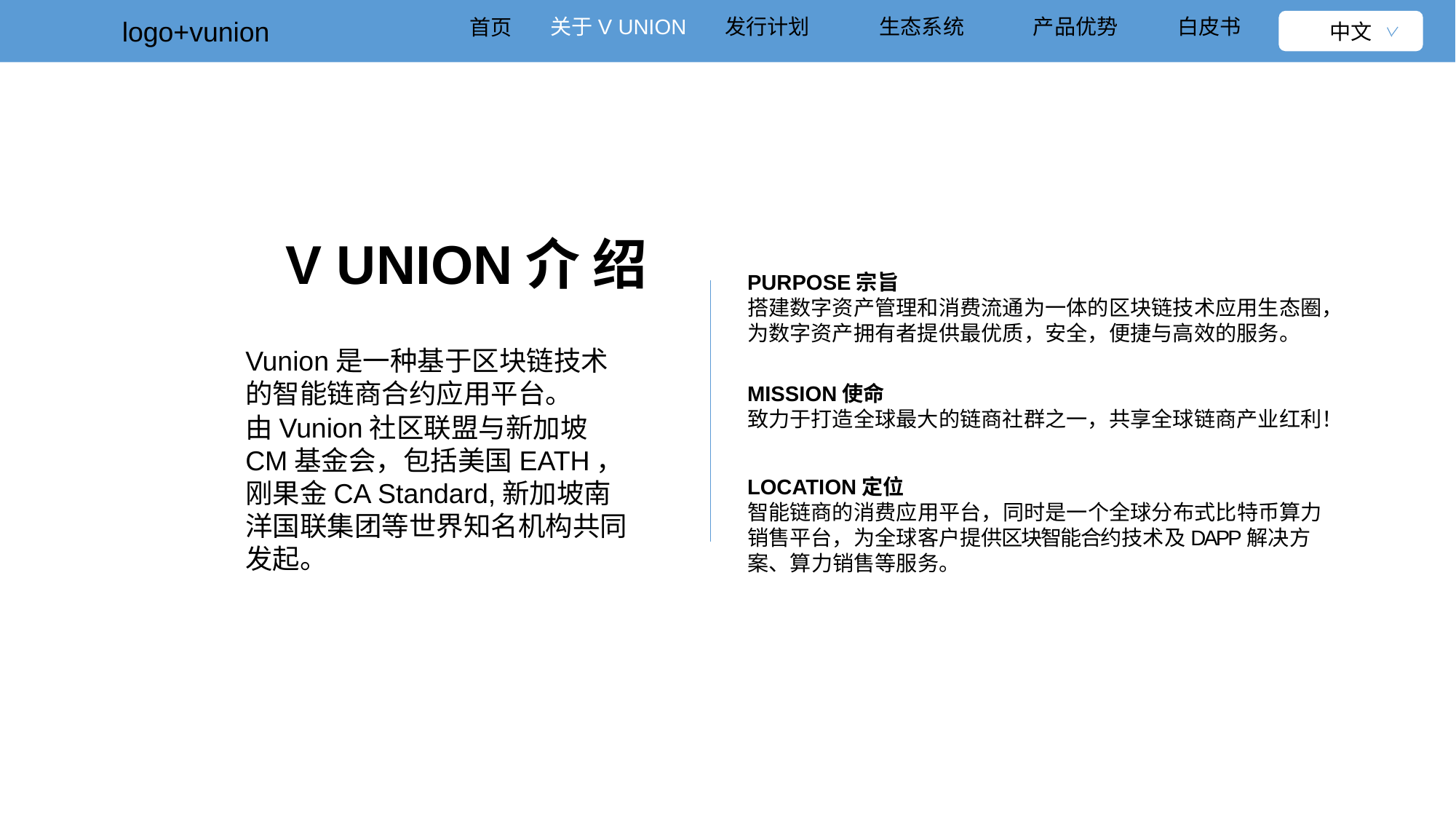

关于V UNION
发行计划
生态系统
产品优势
白皮书
首页
logo+vunion
中文

  V UNION介 绍

PURPOSE宗旨
搭建数字资产管理和消费流通为一体的区块链技术应用生态圈，为数字资产拥有者提供最优质，安全，便捷与高效的服务。
Vunion是一种基于区块链技术的智能链商合约应用平台。
由Vunion社区联盟与新加坡CM基金会，包括美国EATH，刚果金CA Standard,新加坡南洋国联集团等世界知名机构共同发起。

MISSION使命
致力于打造全球最大的链商社群之一，共享全球链商产业红利！

LOCATION定位
智能链商的消费应用平台，同时是一个全球分布式比特币算力销售平台，为全球客户提供区块智能合约技术及DAPP解决方案、算力销售等服务。